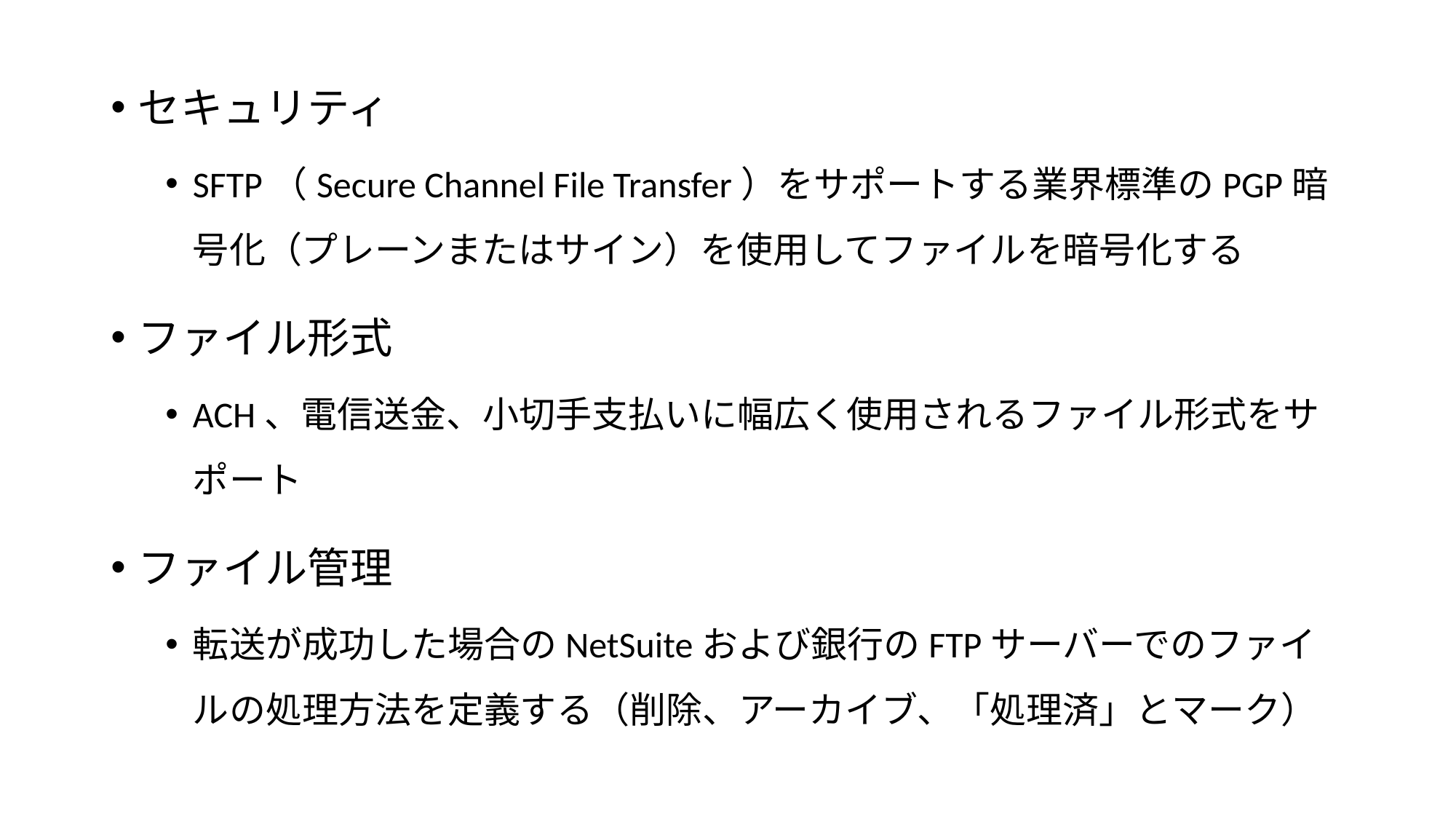

セキュリティ
SFTP（Secure Channel File Transfer）をサポートする業界標準のPGP暗号化（プレーンまたはサイン）を使用してファイルを暗号化する
ファイル形式
ACH、電信送金、小切手支払いに幅広く使用されるファイル形式をサポート
ファイル管理
転送が成功した場合のNetSuiteおよび銀行のFTPサーバーでのファイルの処理方法を定義する（削除、アーカイブ、「処理済」とマーク）